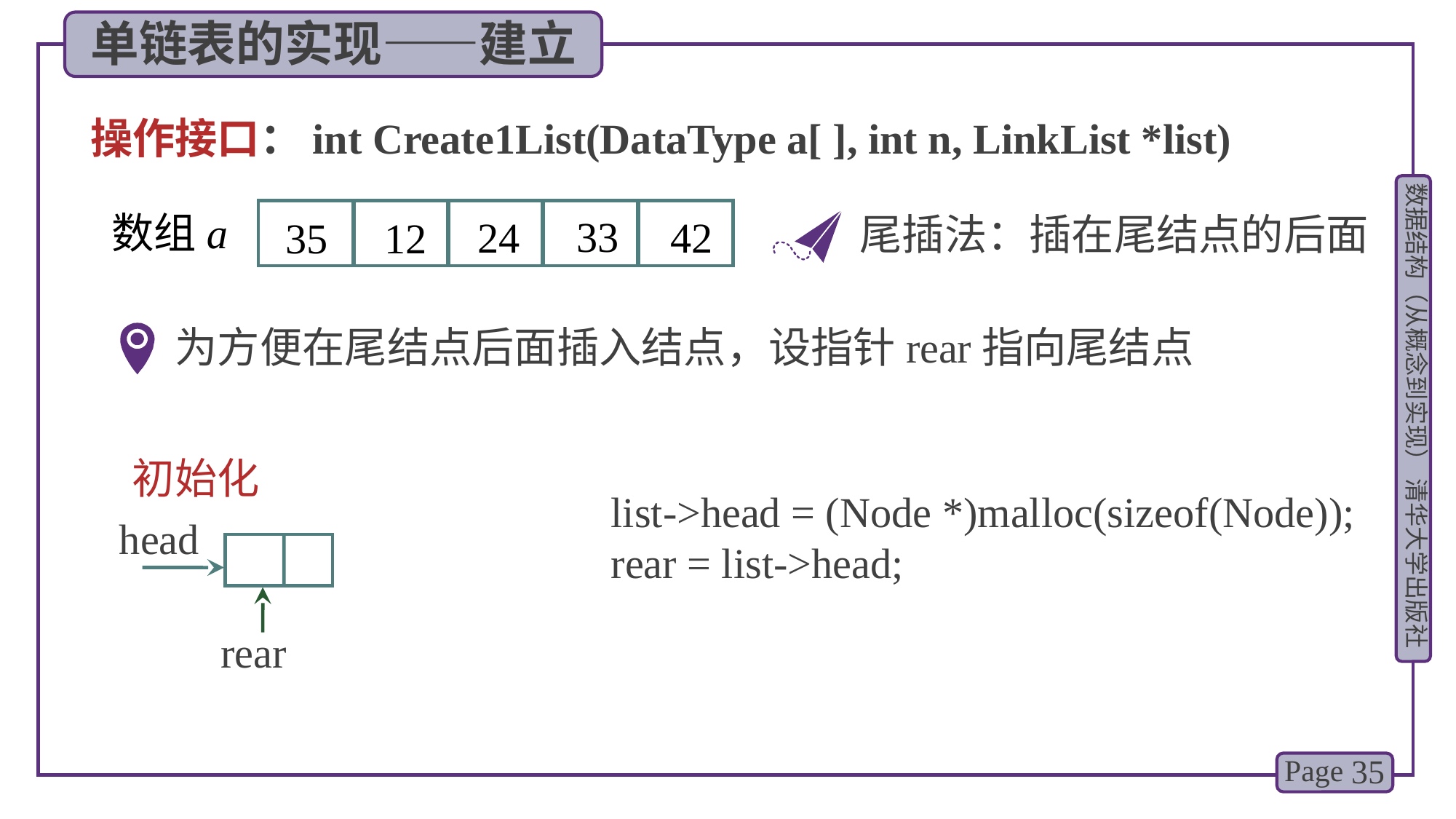

单链表的实现——建立

操作接口：int Create1List(DataType a[ ], int n, LinkList *list)
数组a

 33
 24
 42
 35
 12
尾插法：插在尾结点的后面

为方便在尾结点后面插入结点，设指针rear指向尾结点

初始化
head

list->head = (Node *)malloc(sizeof(Node));
rear = list->head;

rear